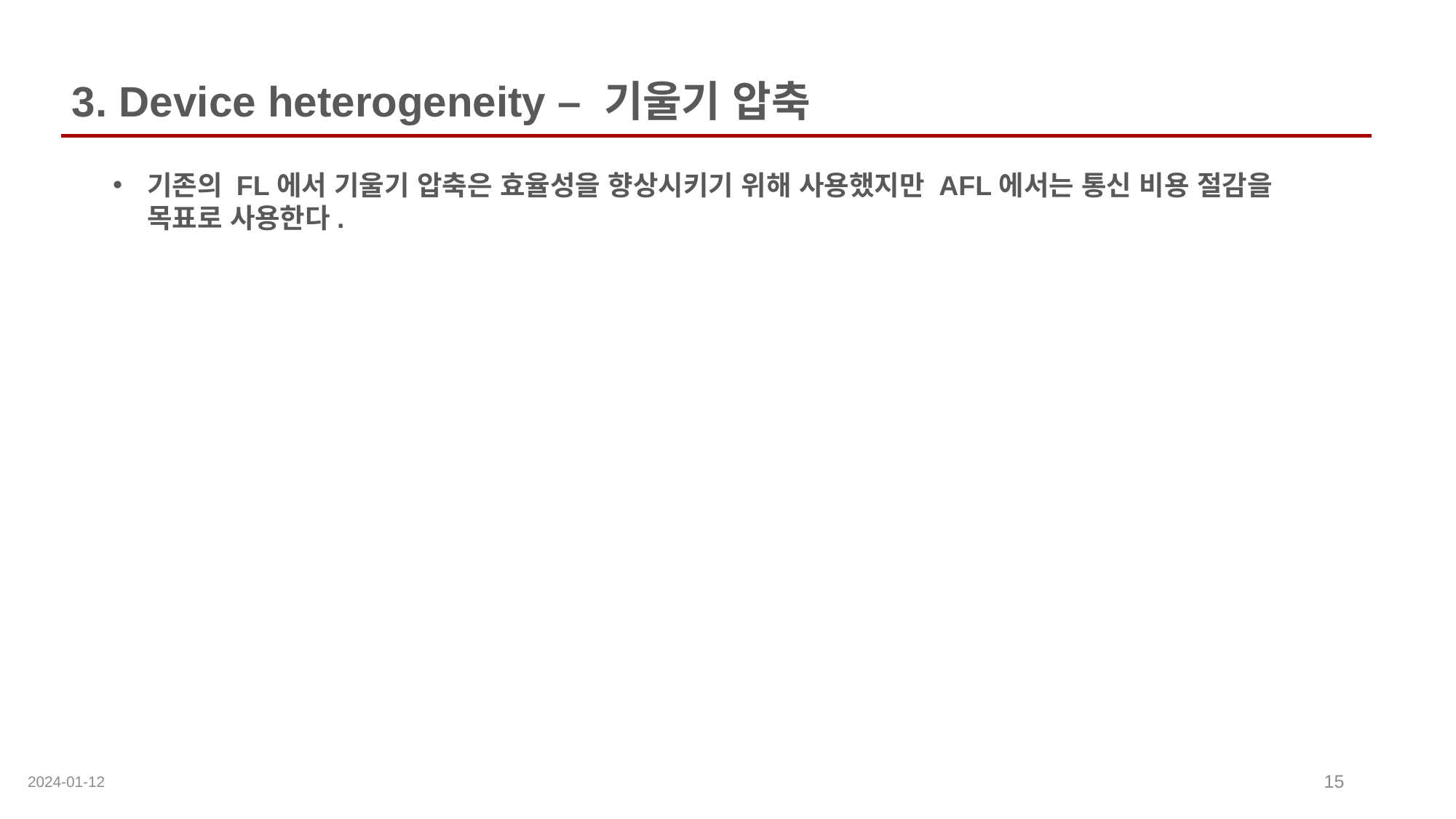

3. Device heterogeneity – 기울기 압축
기존의 FL에서 기울기 압축은 효율성을 향상시키기 위해 사용했지만 AFL에서는 통신 비용 절감을 목표로 사용한다.
2024-01-12
15